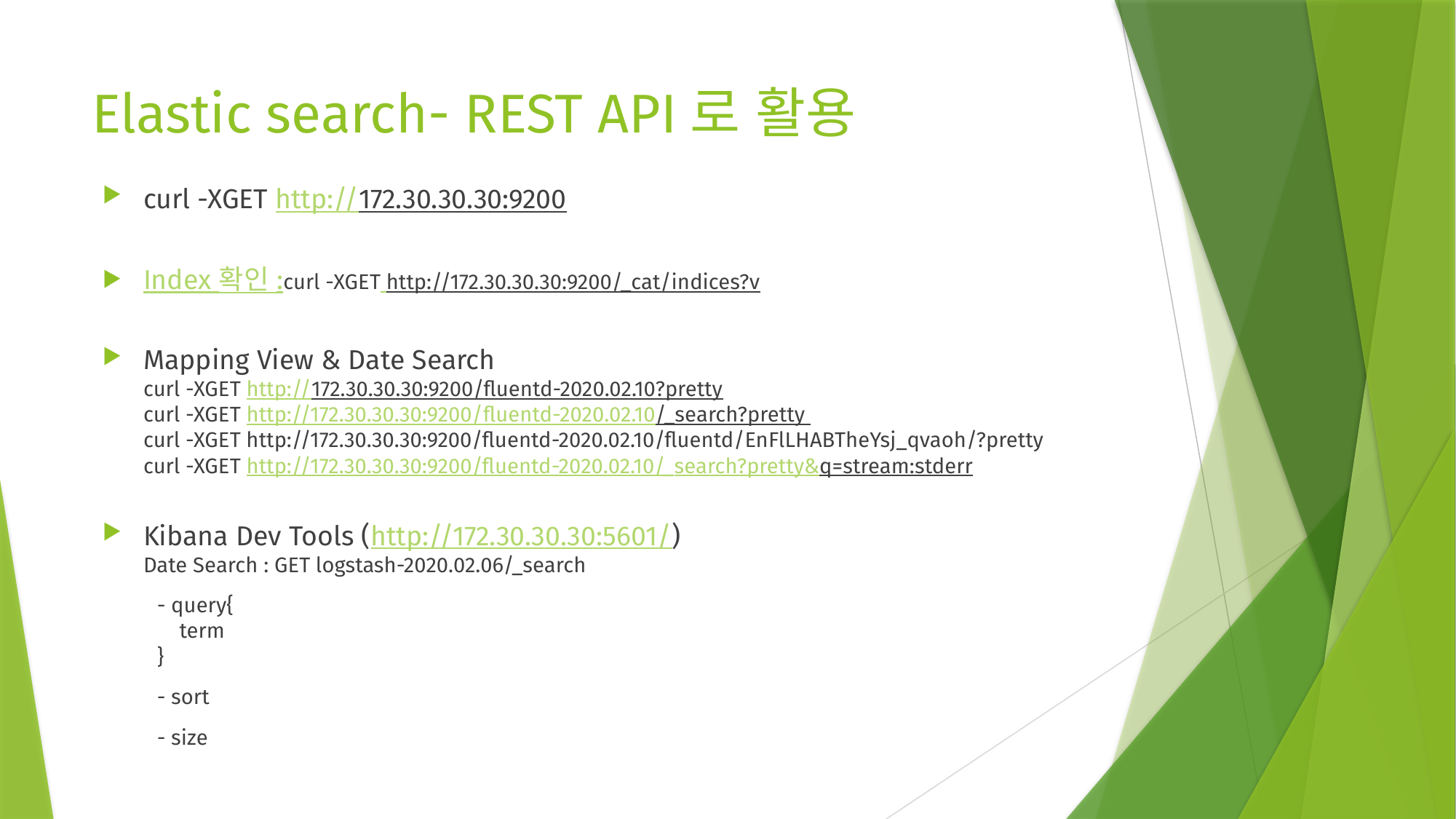

# Elastic search- REST API로 활용
curl -XGET http://172.30.30.30:9200
Index 확인 :
curl -XGET http://172.30.30.30:9200/_cat/indices?v
Mapping View & Date Search
curl -XGET http://172.30.30.30:9200/fluentd-2020.02.10?pretty
curl -XGET http://172.30.30.30:9200/fluentd-2020.02.10/_search?pretty
curl -XGET http://172.30.30.30:9200/fluentd-2020.02.10/fluentd/EnFlLHABTheYsj_qvaoh/?pretty
curl -XGET http://172.30.30.30:9200/fluentd-2020.02.10/_search?pretty&q=stream:stderr
Kibana Dev Tools (http://172.30.30.30:5601/)
Date Search : GET logstash-2020.02.06/_search
- query{
    term
}
- sort
- size